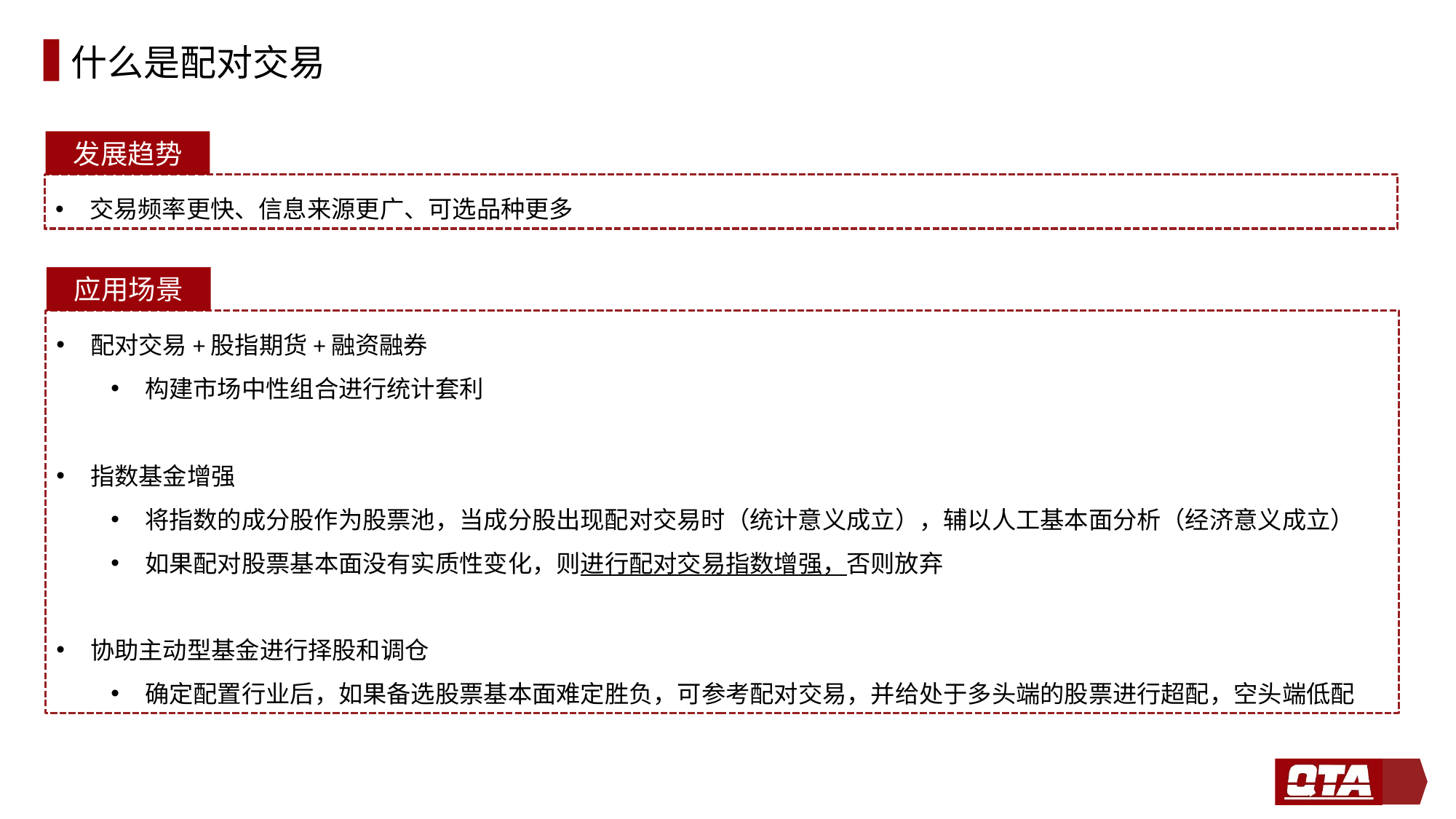

# 什么是配对交易
发展趋势
交易频率更快、信息来源更广、可选品种更多
应用场景
配对交易+股指期货+融资融券
构建市场中性组合进行统计套利

指数基金增强
将指数的成分股作为股票池，当成分股出现配对交易时（统计意义成立），辅以人工基本面分析（经济意义成立）
如果配对股票基本面没有实质性变化，则进行配对交易指数增强，否则放弃

协助主动型基金进行择股和调仓
确定配置行业后，如果备选股票基本面难定胜负，可参考配对交易，并给处于多头端的股票进行超配，空头端低配